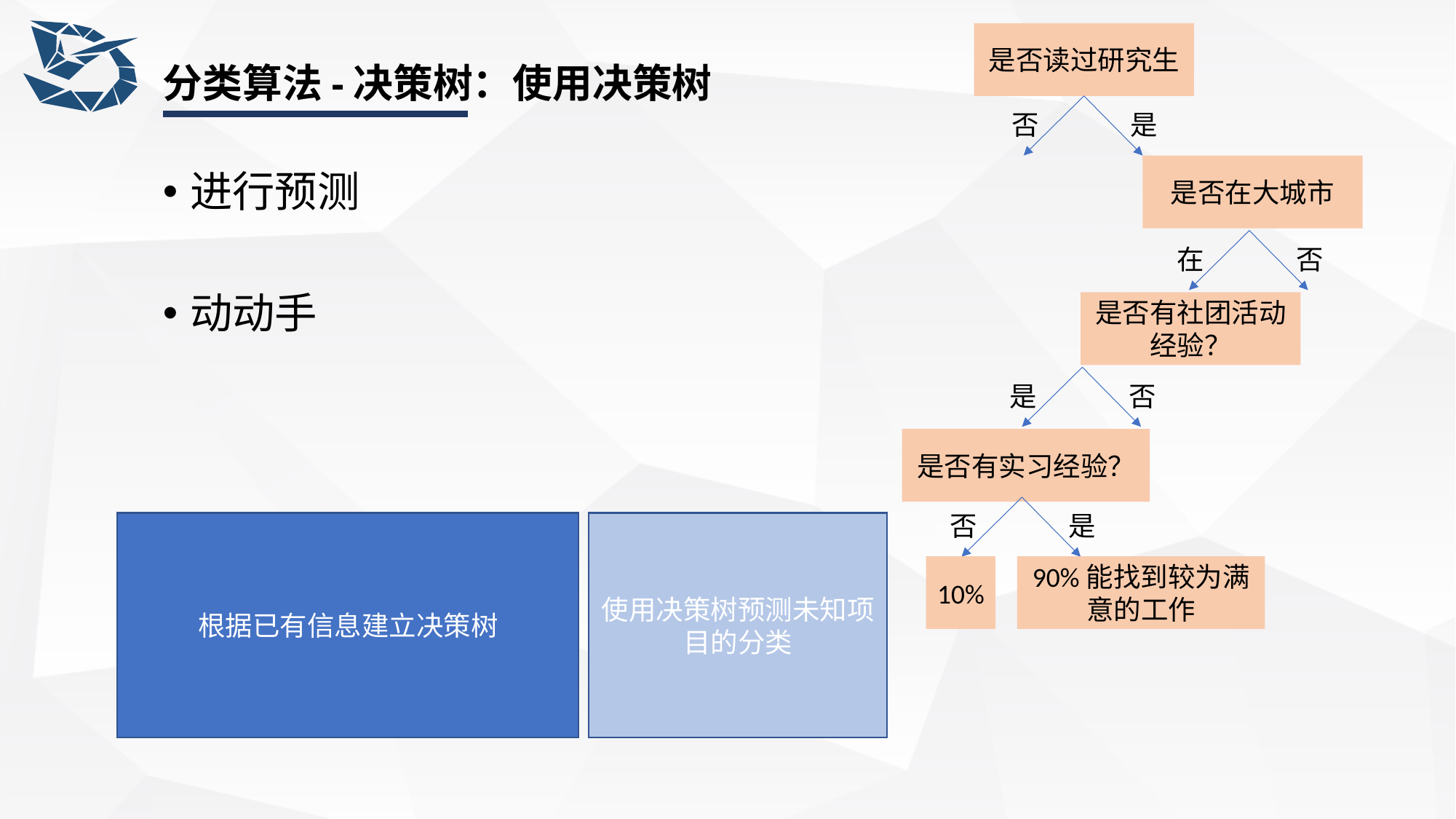

是否读过研究生
# 分类算法-决策树：使用决策树
否
是
是否在大城市
进行预测

动动手
在
否
是否有社团活动经验？
是
否
是否有实习经验？
否
是
根据已有信息建立决策树
使用决策树预测未知项目的分类
10%
90%能找到较为满意的工作